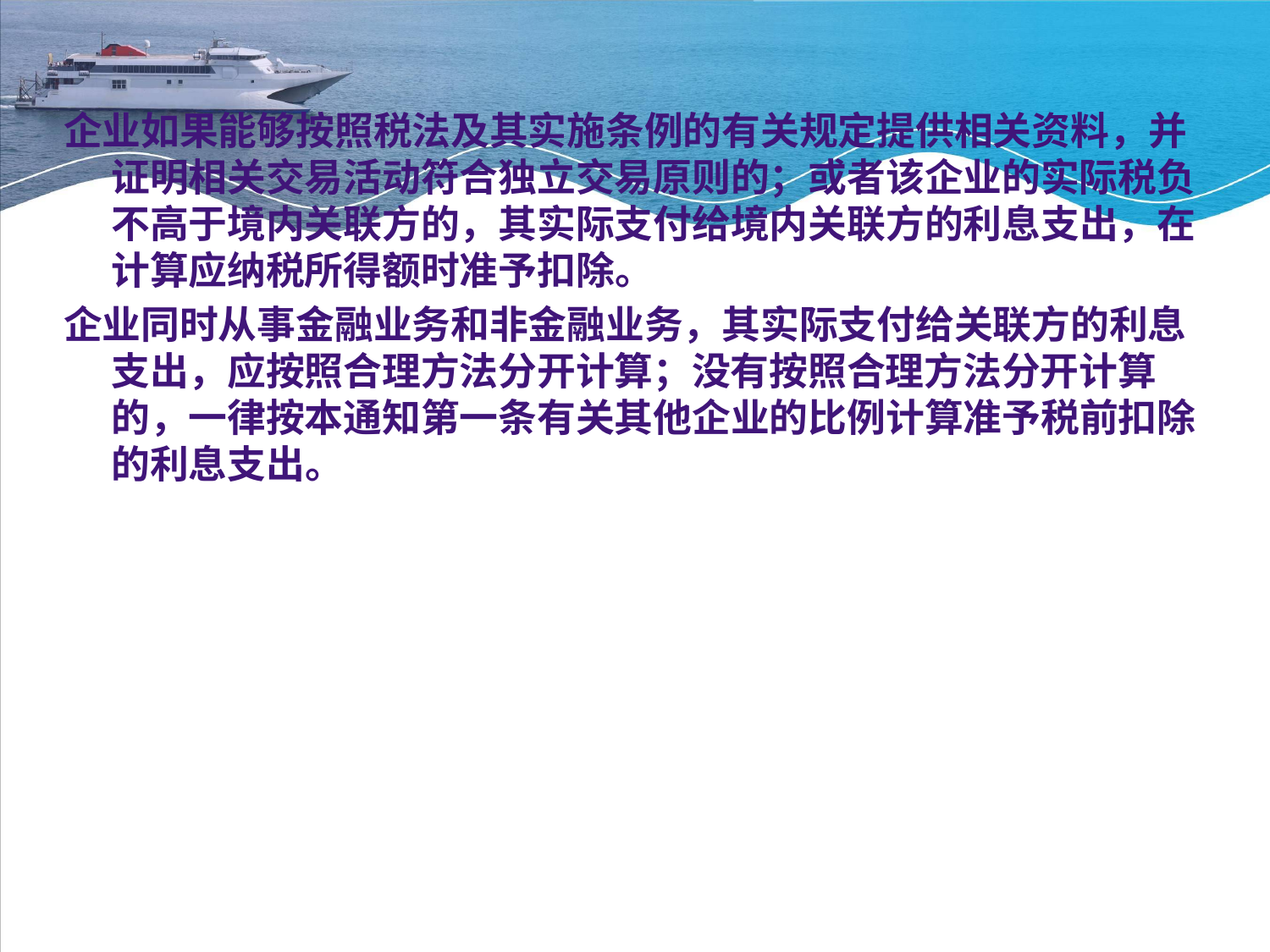

#
企业如果能够按照税法及其实施条例的有关规定提供相关资料，并证明相关交易活动符合独立交易原则的；或者该企业的实际税负不高于境内关联方的，其实际支付给境内关联方的利息支出，在计算应纳税所得额时准予扣除。
企业同时从事金融业务和非金融业务，其实际支付给关联方的利息支出，应按照合理方法分开计算；没有按照合理方法分开计算的，一律按本通知第一条有关其他企业的比例计算准予税前扣除的利息支出。